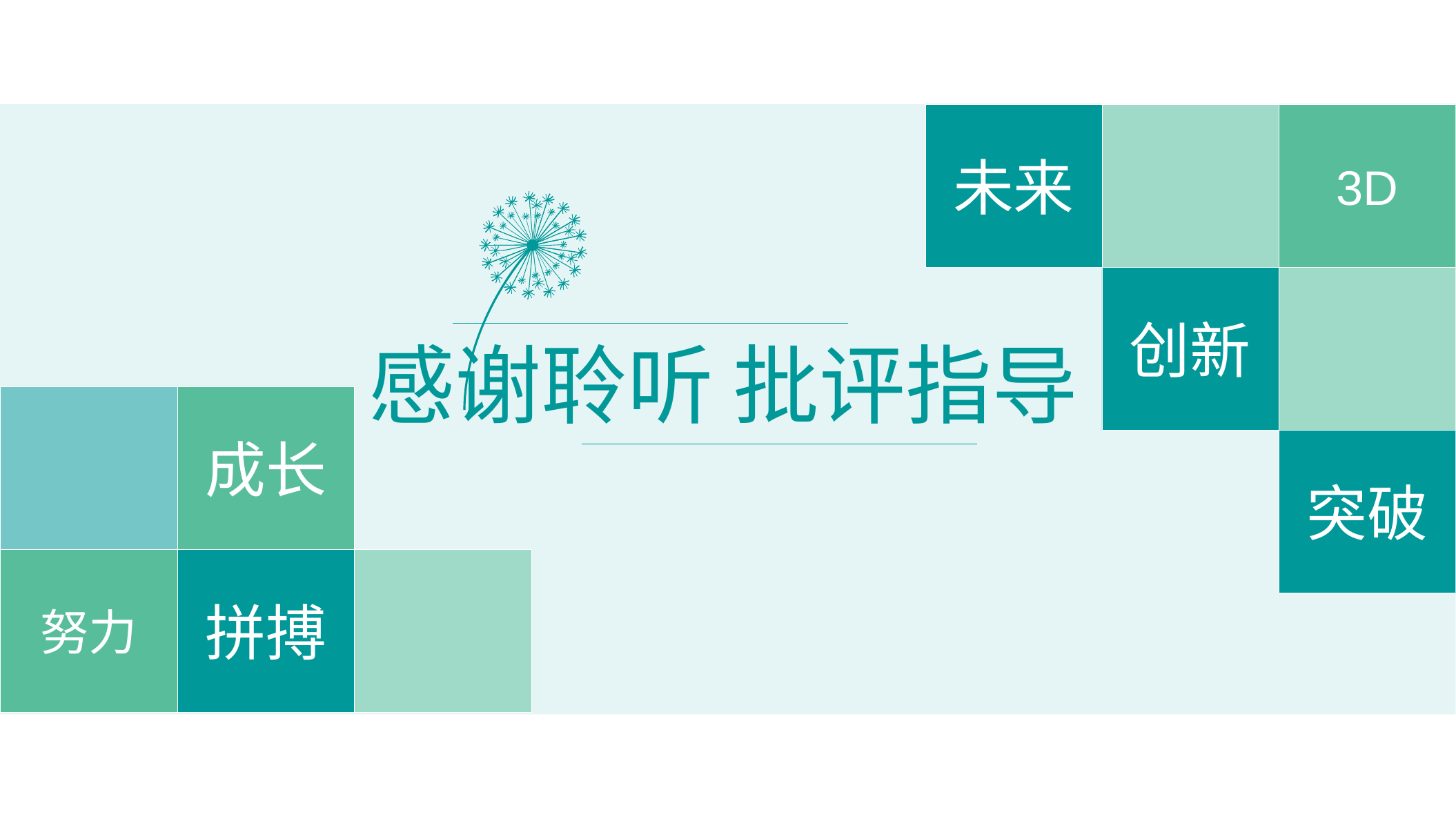

未来

3D

创新

感谢聆听 批评指导

成长
突破
努力
拼搏